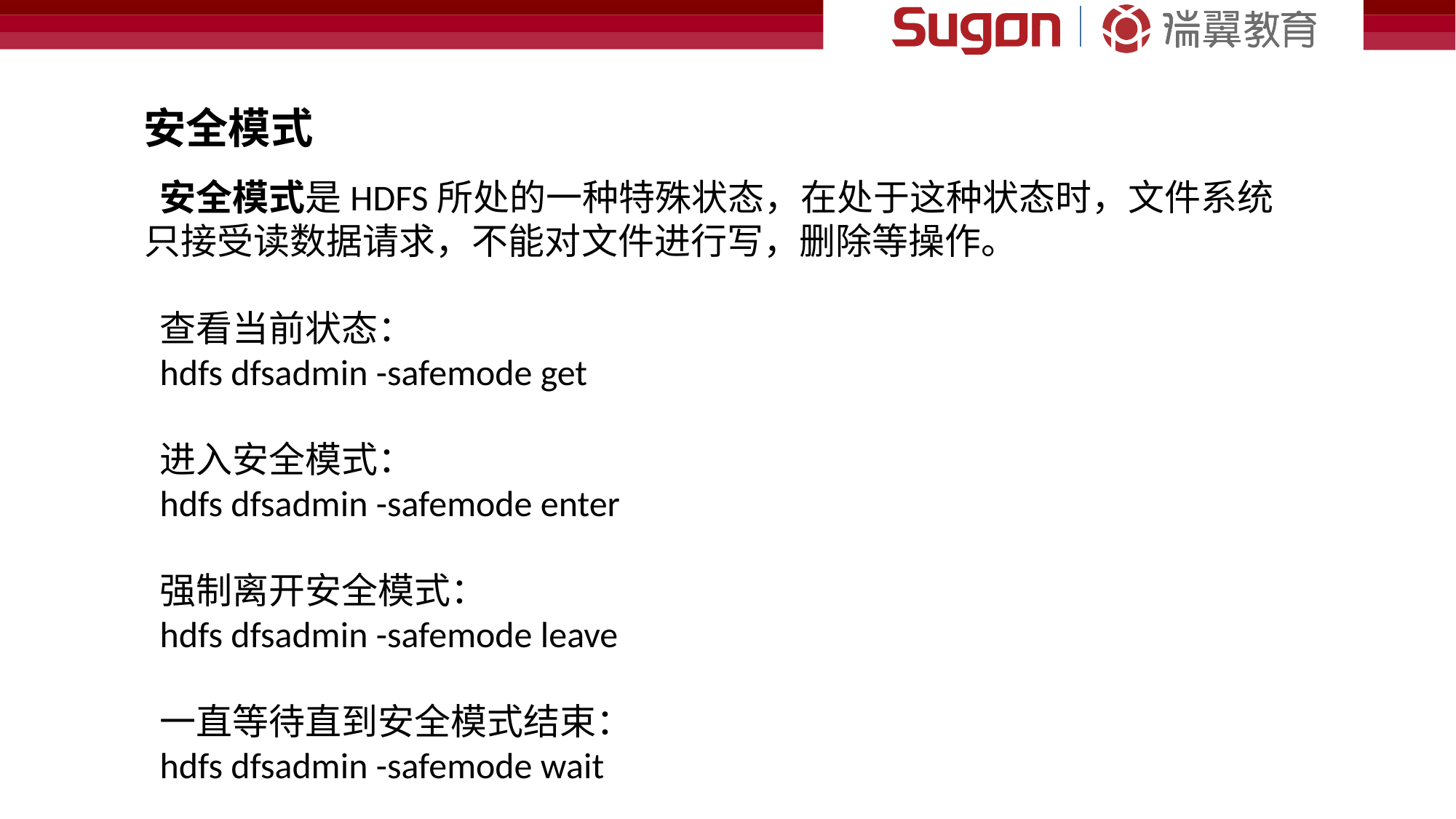

安全模式
安全模式是HDFS所处的一种特殊状态，在处于这种状态时，文件系统只接受读数据请求，不能对文件进行写，删除等操作。

查看当前状态：
hdfs dfsadmin -safemode get

进入安全模式：
hdfs dfsadmin -safemode enter

强制离开安全模式：
hdfs dfsadmin -safemode leave

一直等待直到安全模式结束：
hdfs dfsadmin -safemode wait